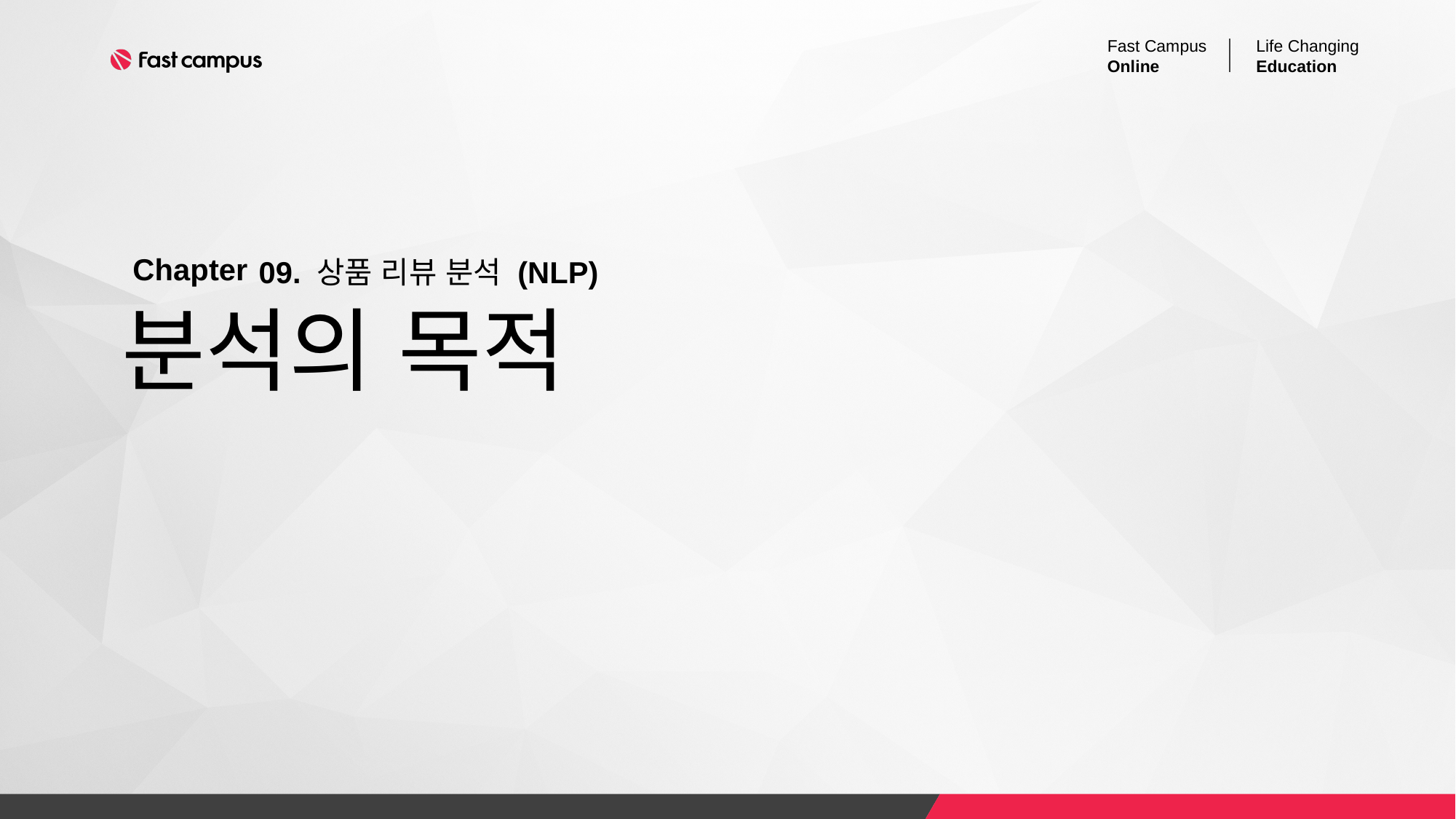

09. 상품 리뷰 분석 (NLP)
# 분석의 목적